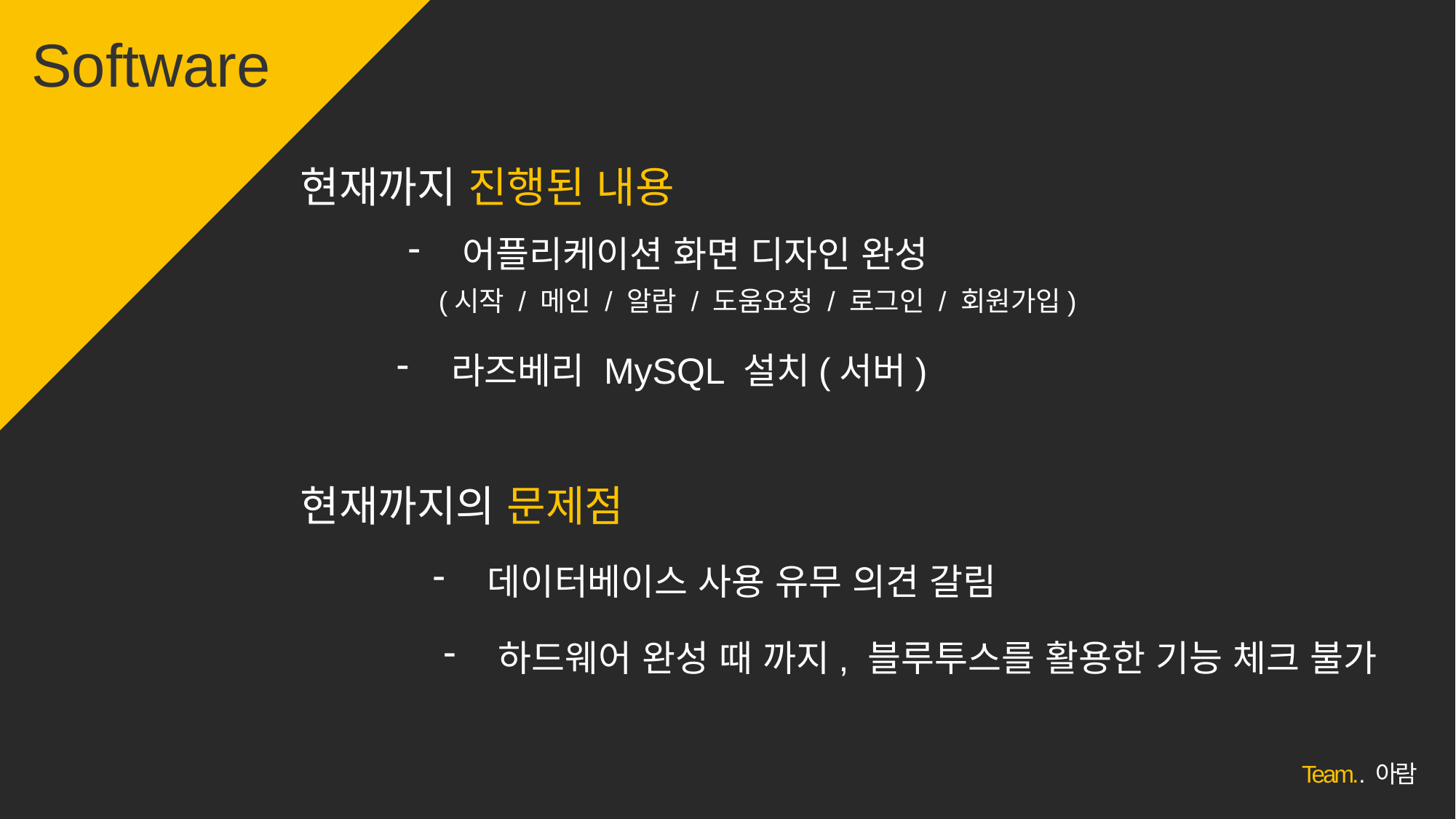

Software
현재까지 진행된 내용
어플리케이션 화면 디자인 완성
   (시작 / 메인 / 알람 / 도움요청 / 로그인 / 회원가입)
라즈베리 MySQL 설치(서버)
현재까지의 문제점
데이터베이스 사용 유무 의견 갈림
하드웨어 완성 때 까지, 블루투스를 활용한 기능 체크 불가
Team.. 아람